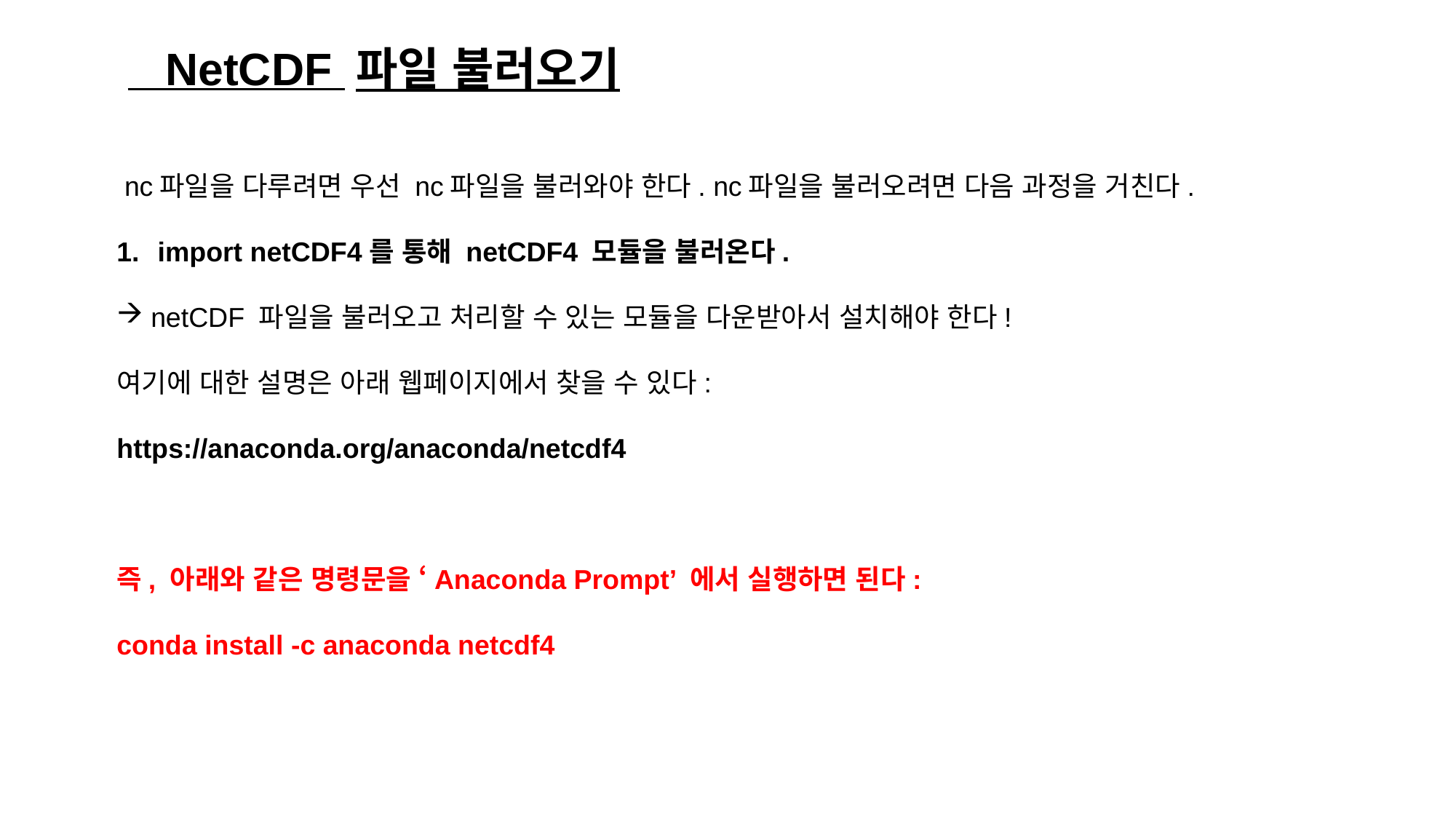

# NetCDF 파일 불러오기
 nc파일을 다루려면 우선 nc파일을 불러와야 한다. nc파일을 불러오려면 다음 과정을 거친다.
import netCDF4를 통해 netCDF4 모듈을 불러온다.
netCDF 파일을 불러오고 처리할 수 있는 모듈을 다운받아서 설치해야 한다!
여기에 대한 설명은 아래 웹페이지에서 찾을 수 있다:
https://anaconda.org/anaconda/netcdf4

즉, 아래와 같은 명령문을 ‘Anaconda Prompt’ 에서 실행하면 된다:
conda install -c anaconda netcdf4